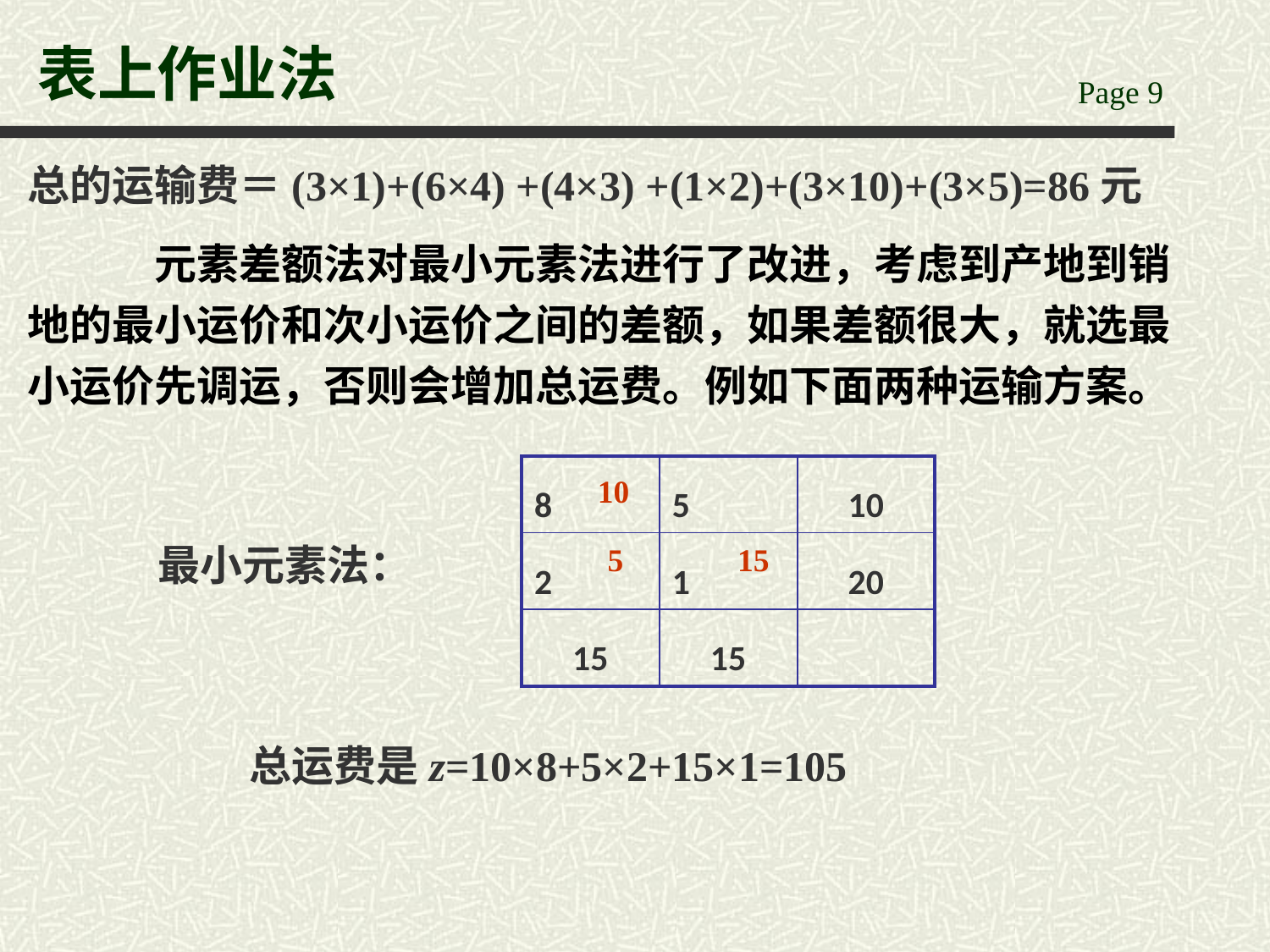

# 表上作业法
总的运输费＝(3×1)+(6×4) +(4×3) +(1×2)+(3×10)+(3×5)=86元
	元素差额法对最小元素法进行了改进，考虑到产地到销地的最小运价和次小运价之间的差额，如果差额很大，就选最小运价先调运，否则会增加总运费。例如下面两种运输方案。
| 8 | 5 | 10 |
| --- | --- | --- |
| 2 | 1 | 20 |
| 15 | 15 |  |
10
最小元素法：
5
15
总运费是z=10×8+5×2+15×1=105